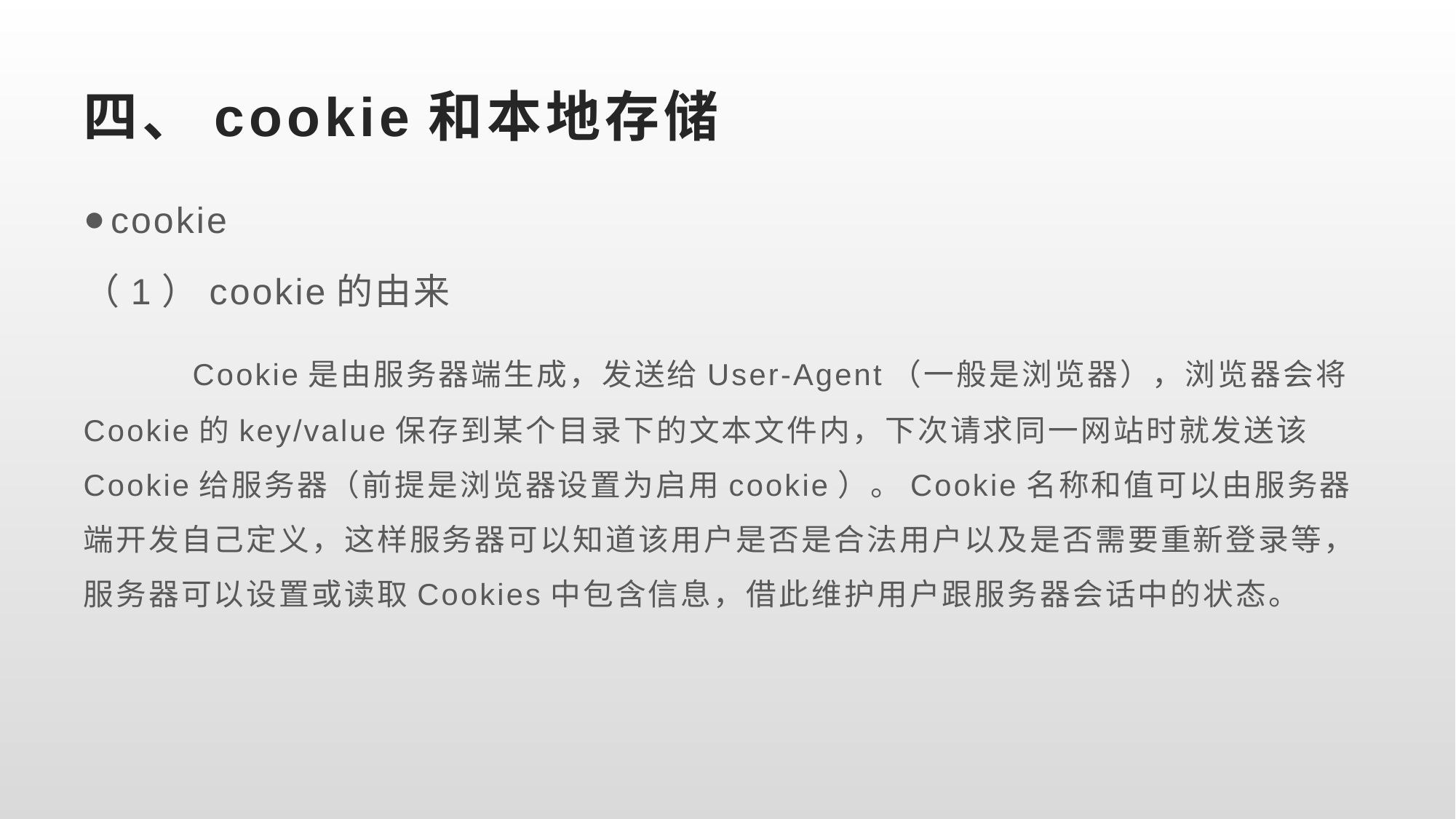

# 四、cookie和本地存储
cookie
（1）cookie的由来
	Cookie是由服务器端生成，发送给User-Agent（一般是浏览器），浏览器会将Cookie的key/value保存到某个目录下的文本文件内，下次请求同一网站时就发送该Cookie给服务器（前提是浏览器设置为启用cookie）。Cookie名称和值可以由服务器端开发自己定义，这样服务器可以知道该用户是否是合法用户以及是否需要重新登录等，服务器可以设置或读取Cookies中包含信息，借此维护用户跟服务器会话中的状态。